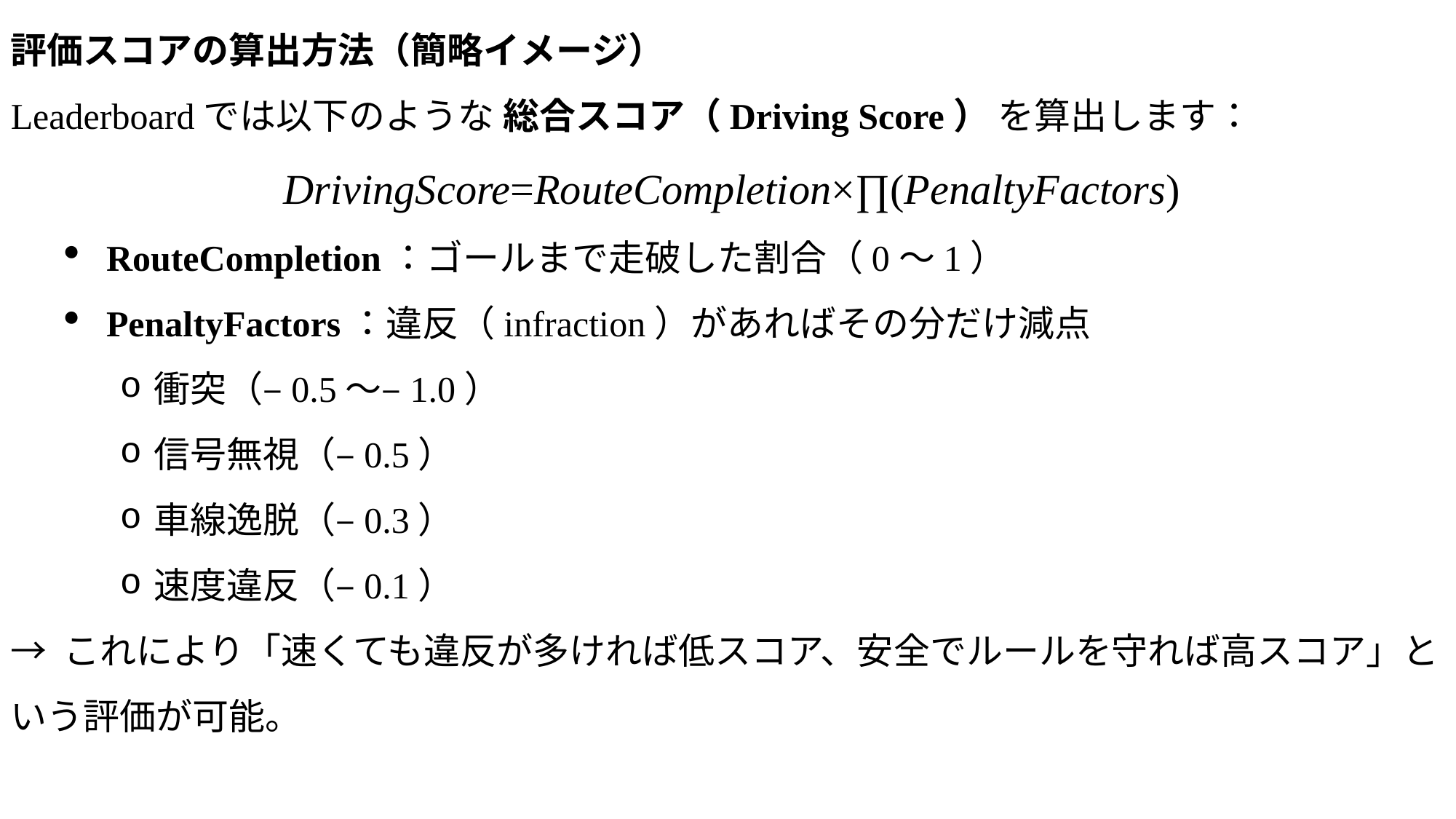

評価スコアの算出方法（簡略イメージ）
Leaderboardでは以下のような 総合スコア（Driving Score） を算出します：
DrivingScore=RouteCompletion×∏(PenaltyFactors)
RouteCompletion：ゴールまで走破した割合（0〜1）
PenaltyFactors：違反（infraction）があればその分だけ減点
衝突（–0.5〜–1.0）
信号無視（–0.5）
車線逸脱（–0.3）
速度違反（–0.1）
→ これにより「速くても違反が多ければ低スコア、安全でルールを守れば高スコア」という評価が可能。